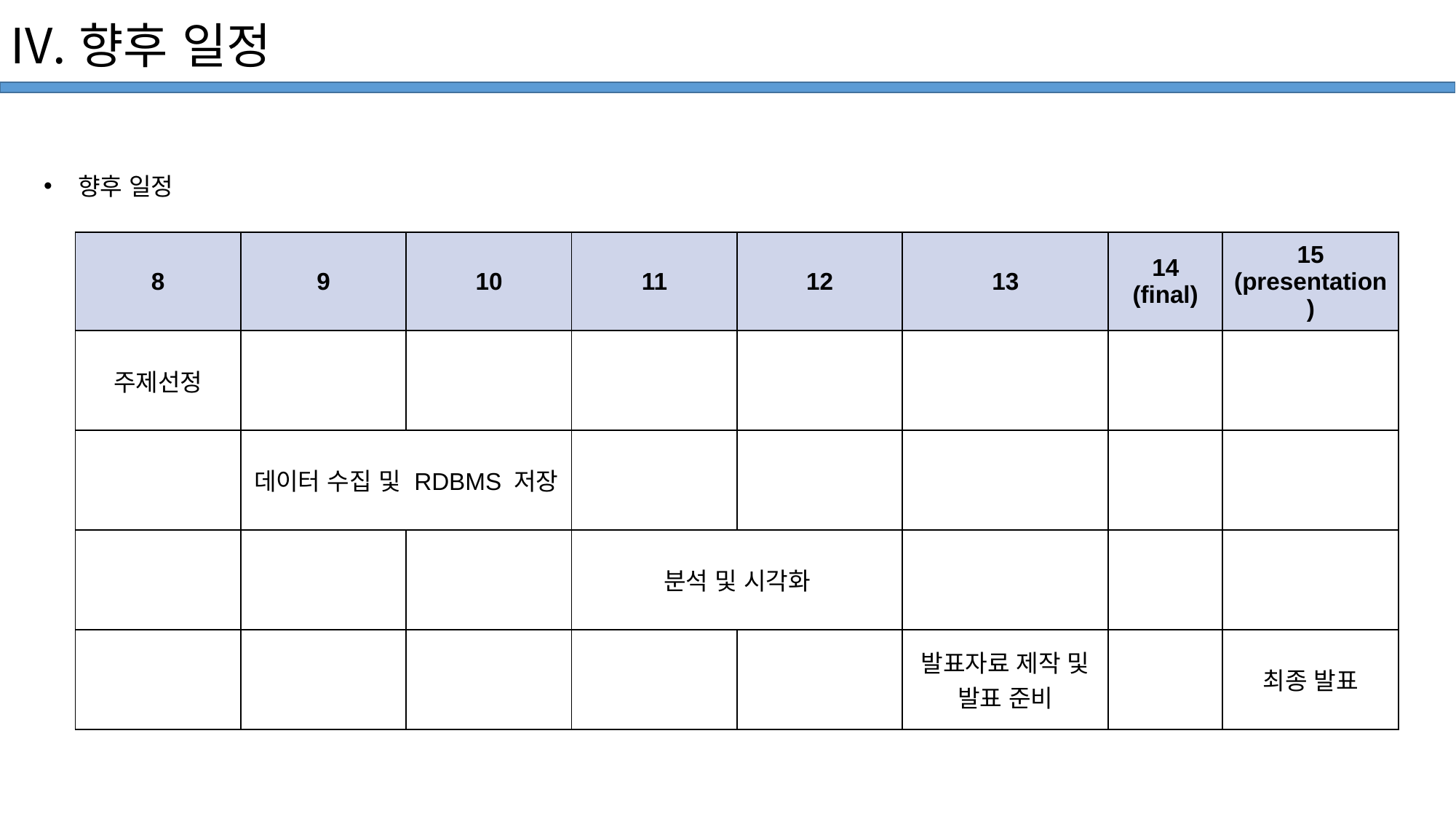

향후 일정

향후 일정

| 8 | 9 | 10 | 11 | 12 | 13 | 14 (final) | 15 (presentation) |
| --- | --- | --- | --- | --- | --- | --- | --- |
| 주제선정 |  |  |  |  |  |  |  |
|  | 데이터 수집 및 RDBMS 저장 |  |  |  |  |  |  |
|  |  |  | 분석 및 시각화 |  |  |  |  |
|  |  |  |  |  | 발표자료 제작 및 발표 준비 |  | 최종 발표 |